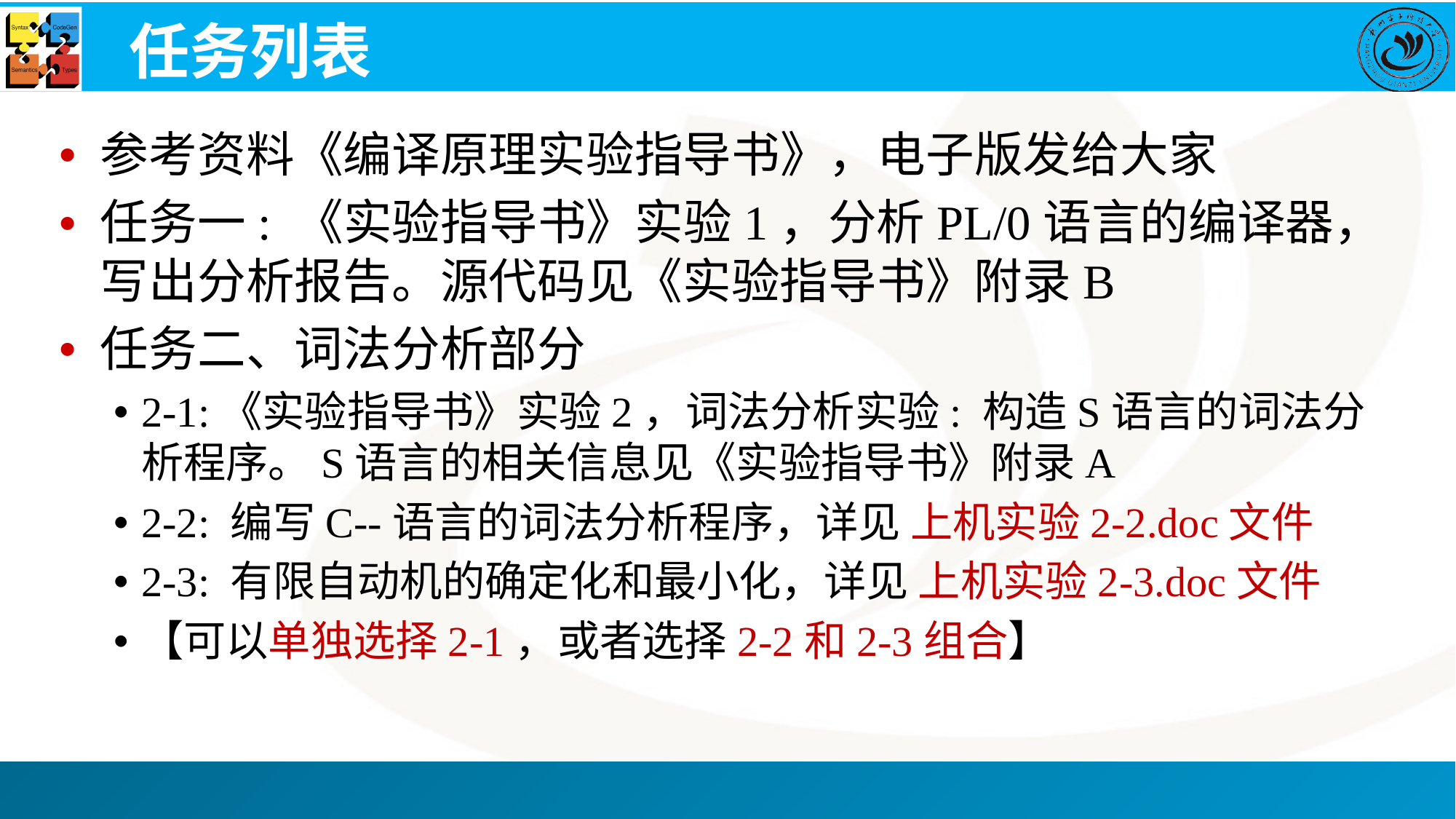

# 任务列表
参考资料《编译原理实验指导书》，电子版发给大家
任务一: 《实验指导书》实验1，分析PL/0语言的编译器，写出分析报告。源代码见《实验指导书》附录B
任务二、词法分析部分
2-1:《实验指导书》实验2，词法分析实验: 构造S语言的词法分析程序。S语言的相关信息见《实验指导书》附录A
2-2: 编写C--语言的词法分析程序，详见 上机实验2-2.doc文件
2-3: 有限自动机的确定化和最小化，详见 上机实验2-3.doc文件
【可以单独选择2-1，或者选择2-2和2-3组合】